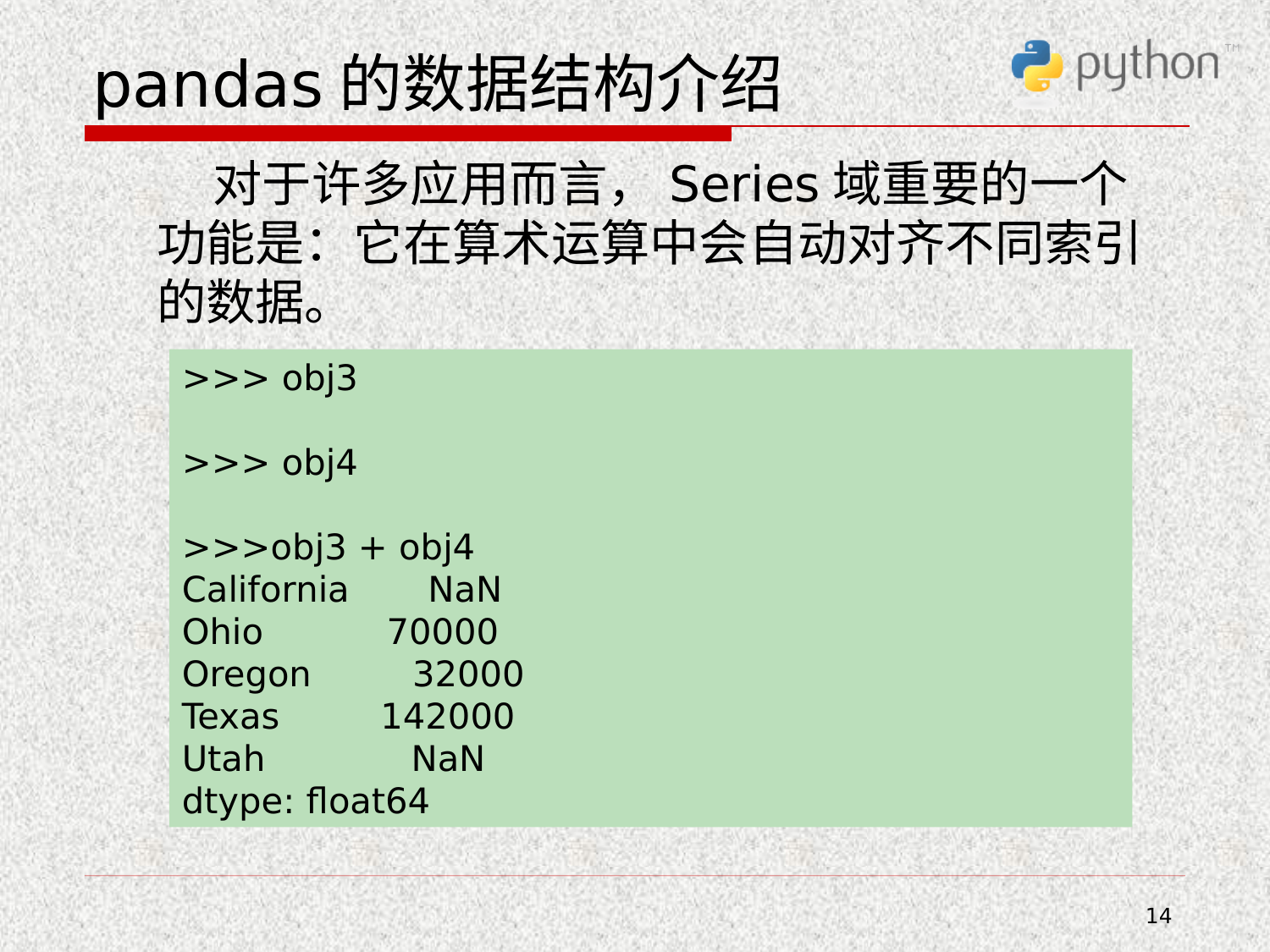

# pandas的数据结构介绍
          对于许多应用而言，Series域重要的一个功能是：它在算术运算中会自动对齐不同索引 的数据。

>>> obj3

>>> obj4

>>>obj3 + obj4
California       NaN
Ohio           70000
Oregon         32000
Texas         142000
Utah             NaN
dtype: float64
14